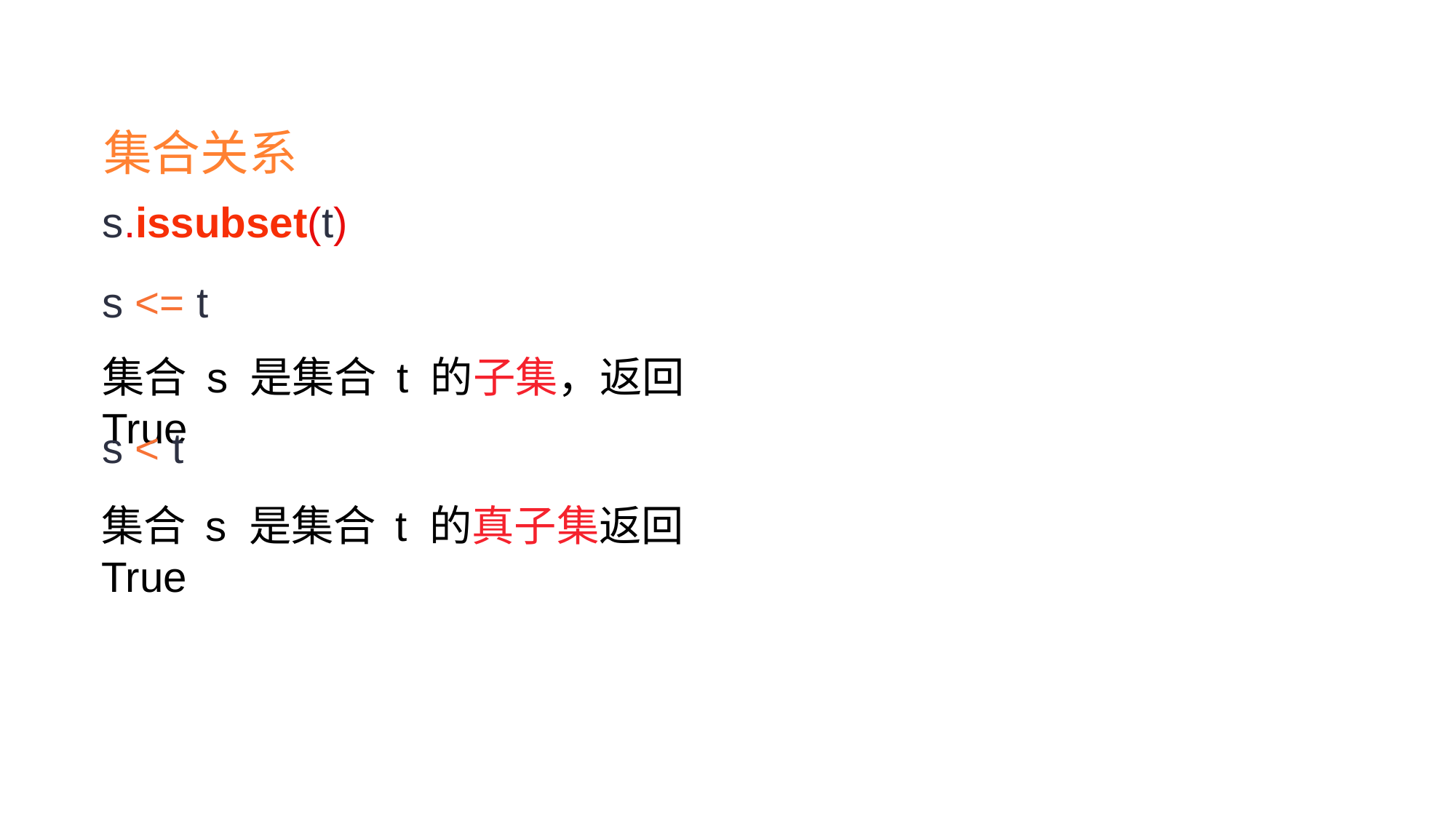

集合关系
s.issubset(t)
s <= t
集合 s 是集合 t 的子集，返回True
s < t
集合 s 是集合 t 的真子集返回True